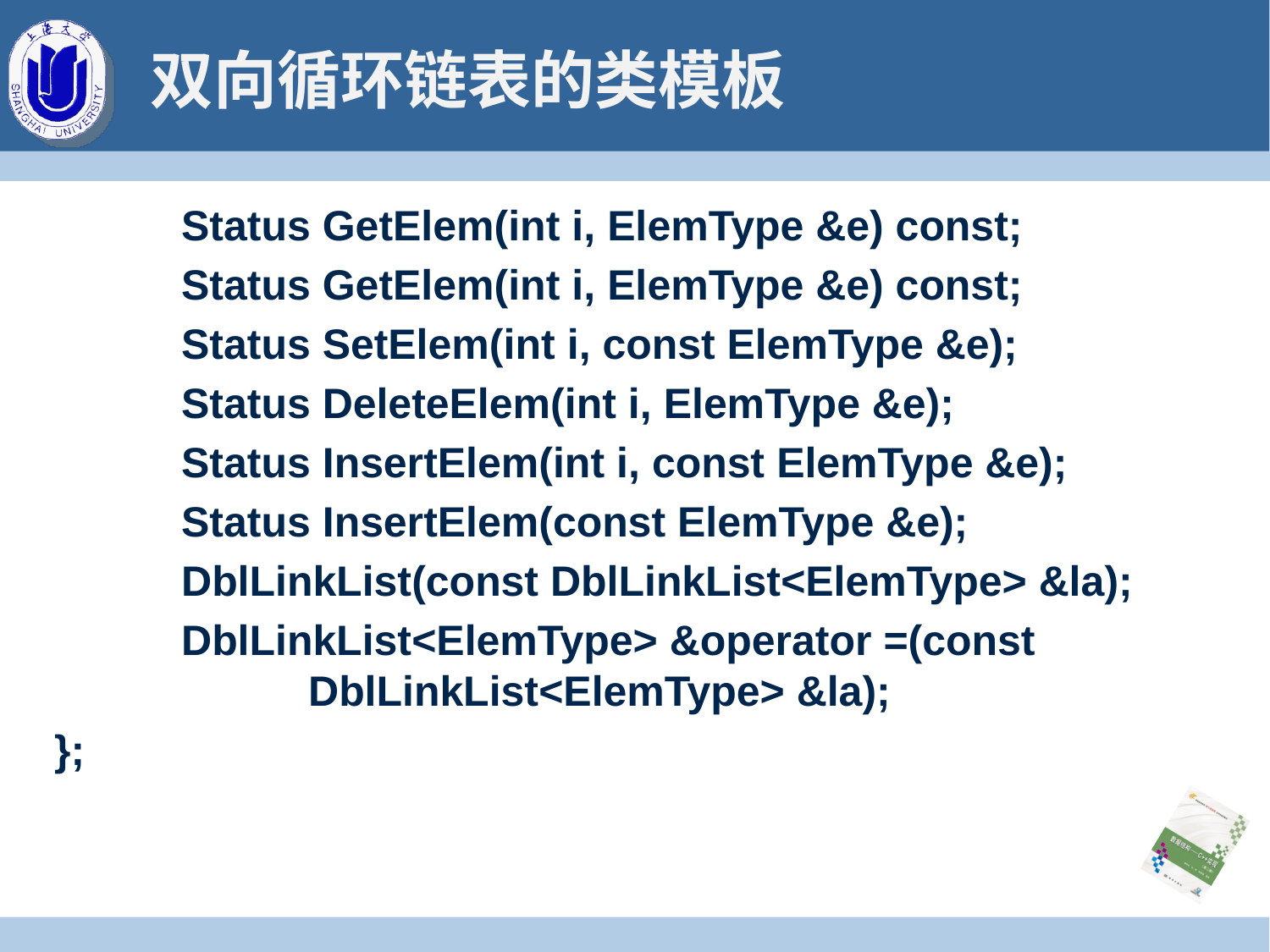

# 双向循环链表的类模板
	Status GetElem(int i, ElemType &e) const;
	Status GetElem(int i, ElemType &e) const;
	Status SetElem(int i, const ElemType &e);
	Status DeleteElem(int i, ElemType &e);
	Status InsertElem(int i, const ElemType &e);
	Status InsertElem(const ElemType &e);
	DblLinkList(const DblLinkList<ElemType> &la);
	DblLinkList<ElemType> &operator =(const 			DblLinkList<ElemType> &la);
};